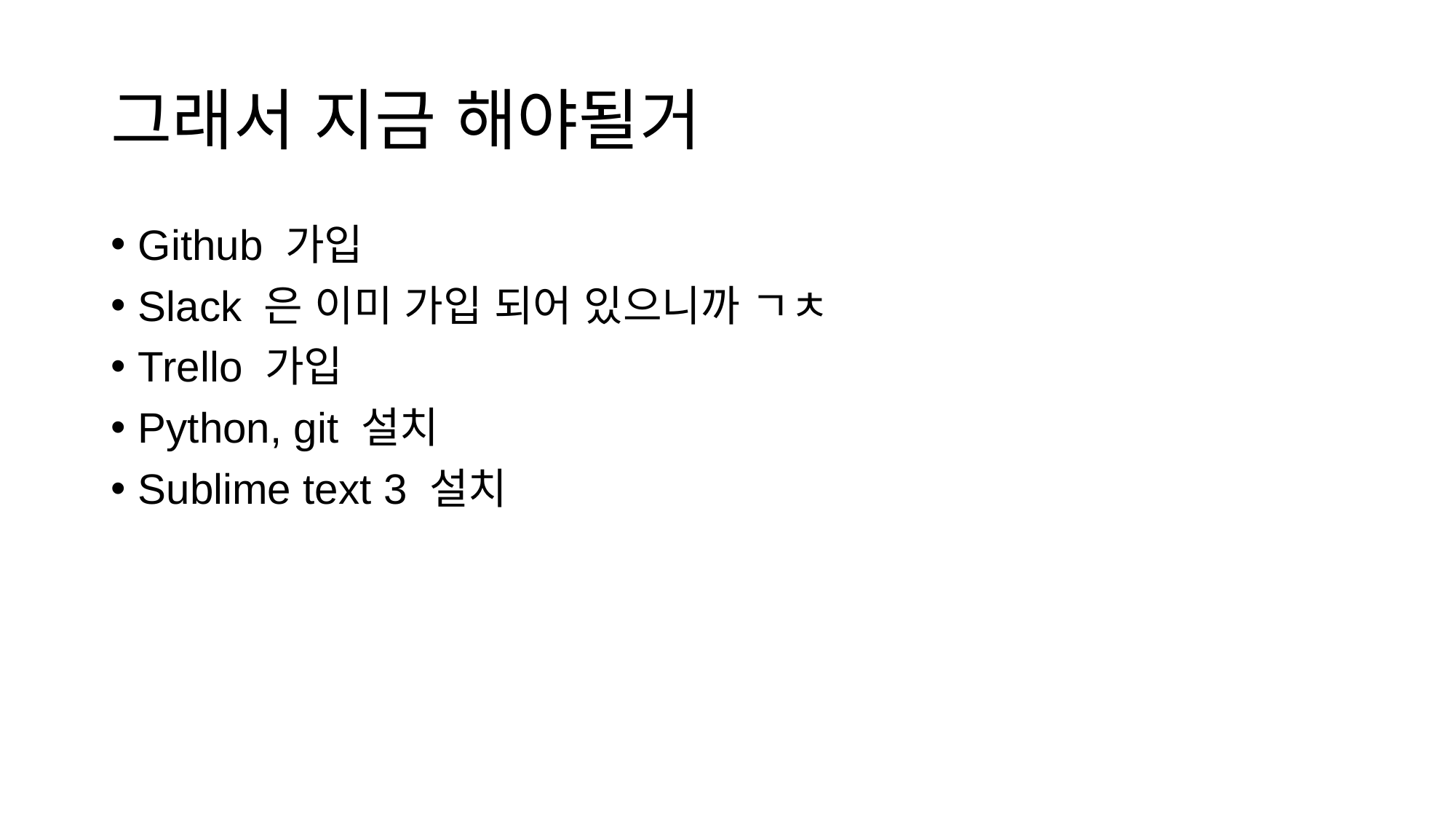

# 그래서 지금 해야될거
Github 가입
Slack 은 이미 가입 되어 있으니까 ㄱㅊ
Trello 가입
Python, git 설치
Sublime text 3 설치